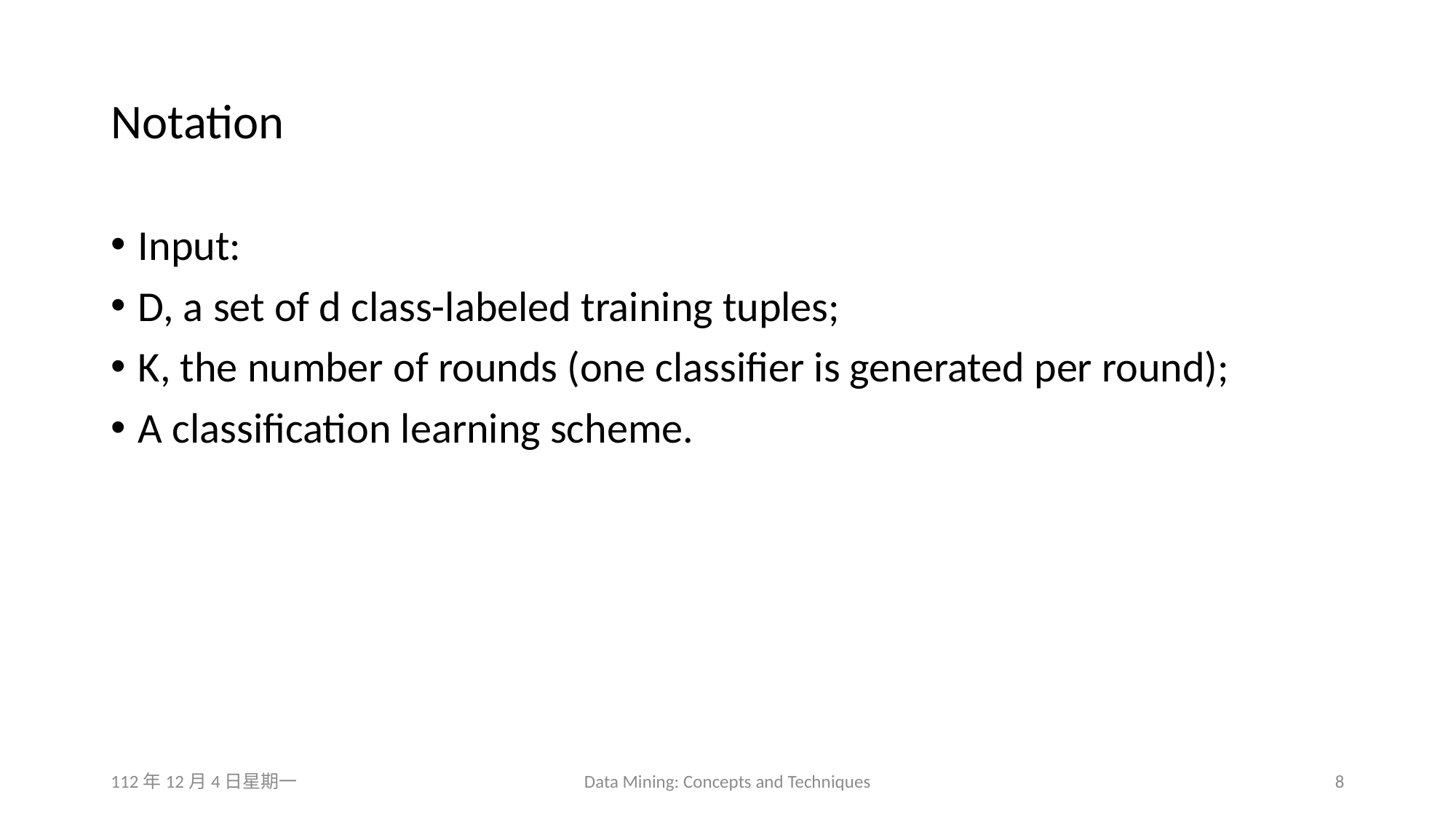

# Notation
Input:
D, a set of d class-labeled training tuples;
K, the number of rounds (one classifier is generated per round);
A classification learning scheme.
112年12月4日星期一
Data Mining: Concepts and Techniques
8